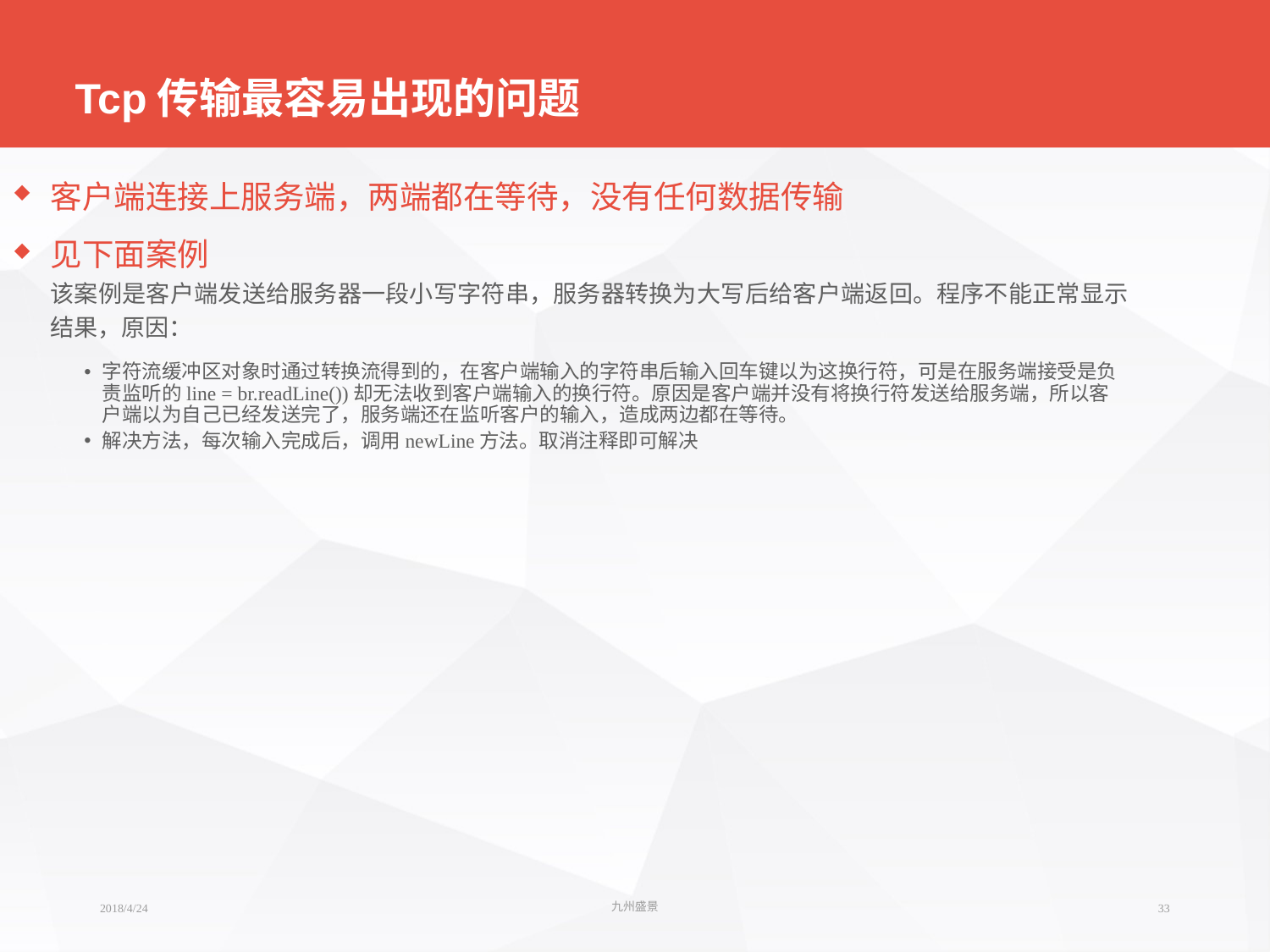

# Tcp传输最容易出现的问题
客户端连接上服务端，两端都在等待，没有任何数据传输
见下面案例
该案例是客户端发送给服务器一段小写字符串，服务器转换为大写后给客户端返回。程序不能正常显示结果，原因：
字符流缓冲区对象时通过转换流得到的，在客户端输入的字符串后输入回车键以为这换行符，可是在服务端接受是负责监听的line = br.readLine())却无法收到客户端输入的换行符。原因是客户端并没有将换行符发送给服务端，所以客户端以为自己已经发送完了，服务端还在监听客户的输入，造成两边都在等待。
解决方法，每次输入完成后，调用newLine方法。取消注释即可解决
2018/4/24
九州盛景
33